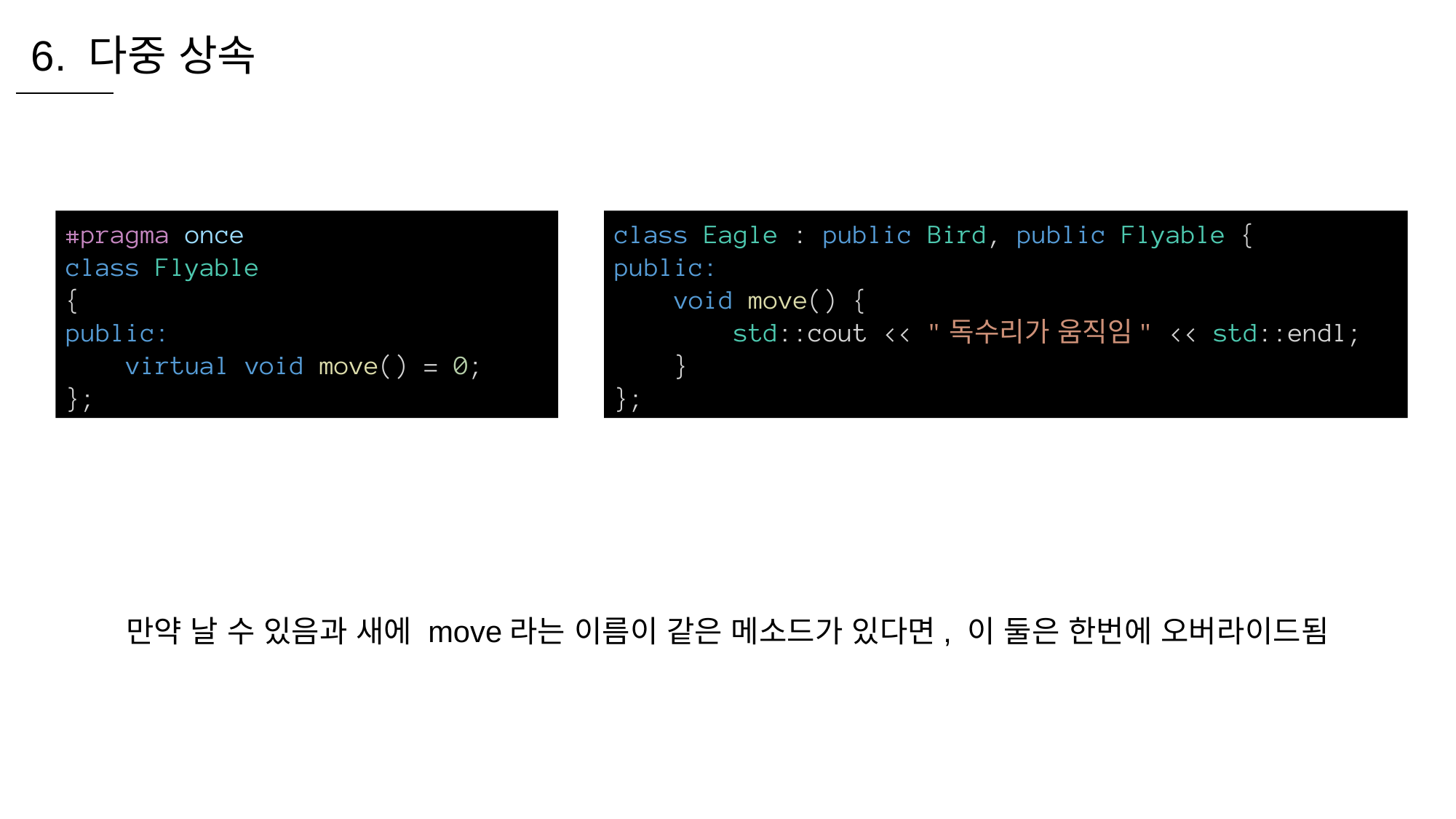

6. 다중 상속
#pragma once
class Flyable
{
public:
    virtual void move() = 0;
};
class Eagle : public Bird, public Flyable {
public:
    void move() {
        std::cout << "독수리가 움직임" << std::endl;
    }
};
만약 날 수 있음과 새에 move라는 이름이 같은 메소드가 있다면, 이 둘은 한번에 오버라이드됨